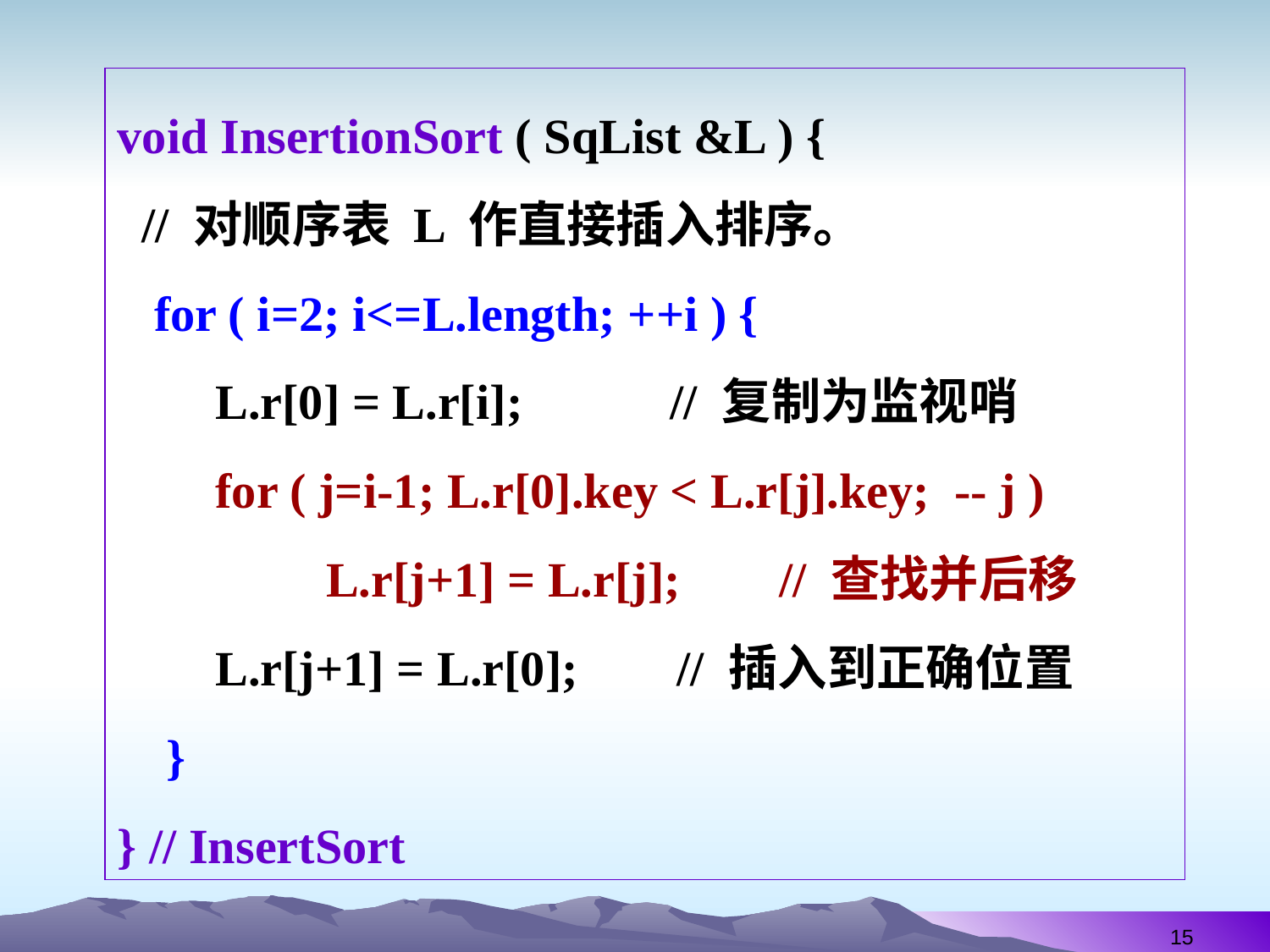

void InsertionSort ( SqList &L ) {
  // 对顺序表 L 作直接插入排序。
   for ( i=2; i<=L.length; ++i ) {
        L.r[0] = L.r[i];            // 复制为监视哨
        for ( j=i-1; L.r[0].key < L.r[j].key;  -- j )
                 L.r[j+1] = L.r[j];        // 查找并后移
        L.r[j+1] = L.r[0];        // 插入到正确位置
    }
} // InsertSort
15